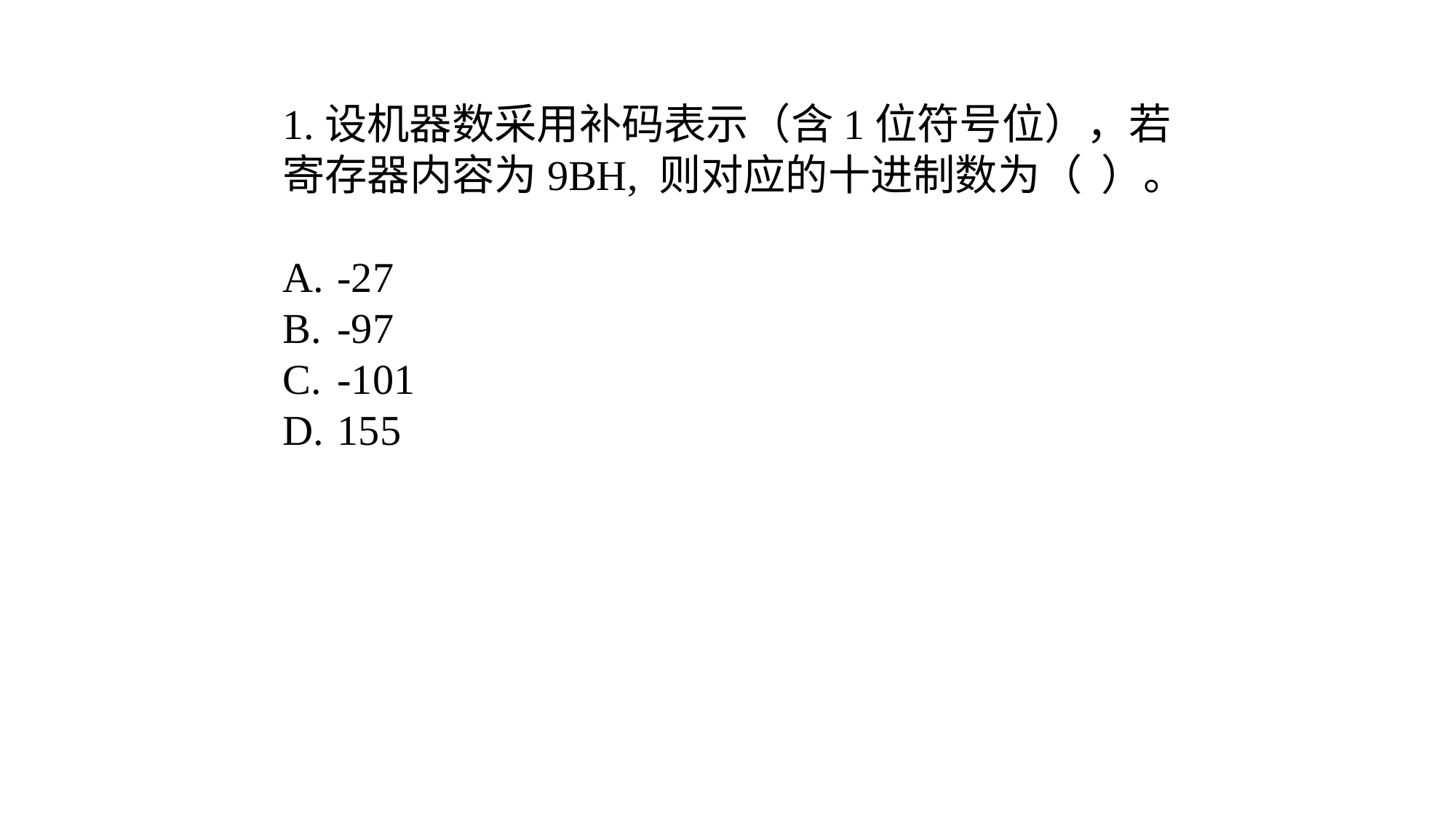

1.设机器数采用补码表示（含1位符号位），若寄存器内容为9BH, 则对应的十进制数为（  ）。

-27
-97
-101
155